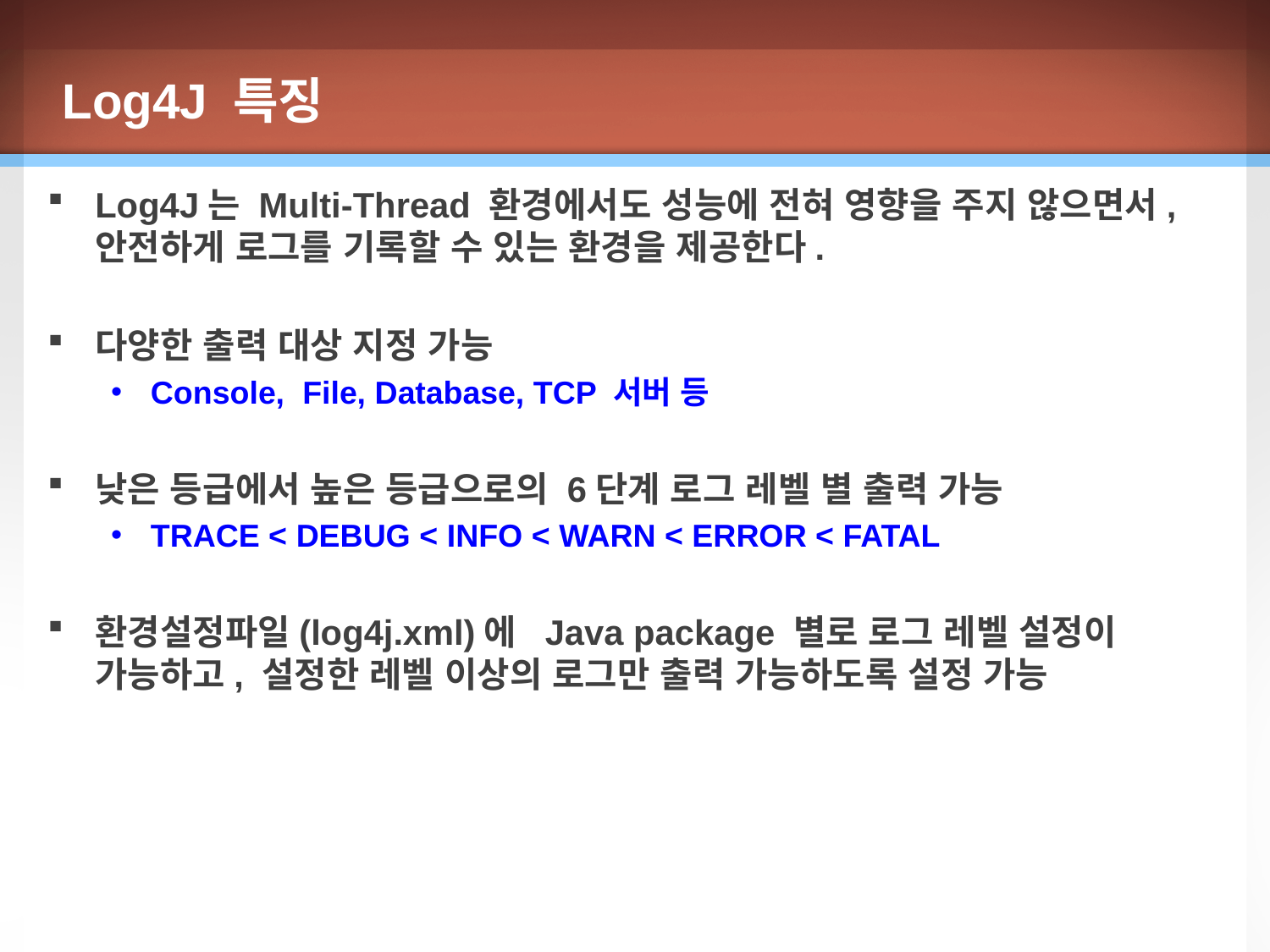

Log4J 특징
Log4J는 Multi-Thread 환경에서도 성능에 전혀 영향을 주지 않으면서,
안전하게 로그를 기록할 수 있는 환경을 제공한다.

다양한 출력 대상 지정 가능
Console,  File, Database, TCP 서버 등

낮은 등급에서 높은 등급으로의 6단계 로그 레벨 별 출력 가능
TRACE < DEBUG < INFO < WARN < ERROR < FATAL

환경설정파일(log4j.xml)에  Java package 별로 로그 레벨 설정이 가능하고, 설정한 레벨 이상의 로그만 출력 가능하도록 설정 가능